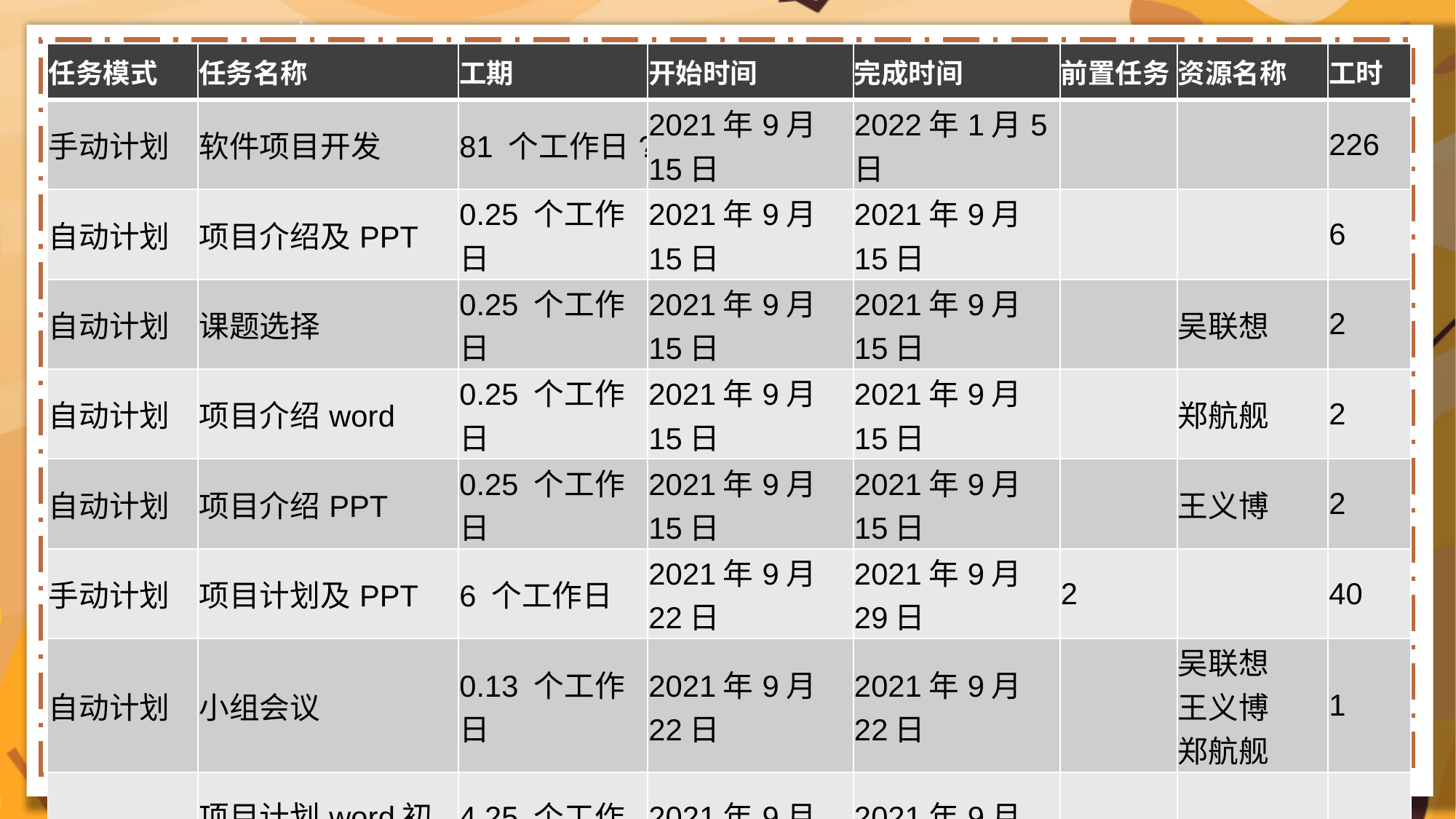

| 任务模式 | 任务名称 | 工期 | 开始时间 | 完成时间 | 前置任务 | 资源名称 | 工时 |
| --- | --- | --- | --- | --- | --- | --- | --- |
| 手动计划 | 软件项目开发 | 81 个工作日? | 2021年9月15日 | 2022年1月5日 |  |  | 226 |
| 自动计划 | 项目介绍及PPT | 0.25 个工作日 | 2021年9月15日 | 2021年9月15日 |  |  | 6 |
| 自动计划 | 课题选择 | 0.25 个工作日 | 2021年9月15日 | 2021年9月15日 |  | 吴联想 | 2 |
| 自动计划 | 项目介绍word | 0.25 个工作日 | 2021年9月15日 | 2021年9月15日 |  | 郑航舰 | 2 |
| 自动计划 | 项目介绍PPT | 0.25 个工作日 | 2021年9月15日 | 2021年9月15日 |  | 王义博 | 2 |
| 手动计划 | 项目计划及PPT | 6 个工作日 | 2021年9月22日 | 2021年9月29日 | 2 |  | 40 |
| 自动计划 | 小组会议 | 0.13 个工作日 | 2021年9月22日 | 2021年9月22日 |  | 吴联想 王义博 郑航舰 | 1 |
| 自动计划 | 项目计划word初稿 | 4.25 个工作日 | 2021年9月22日 | 2021年9月30日 |  | 郑航舰 | 34 |
#